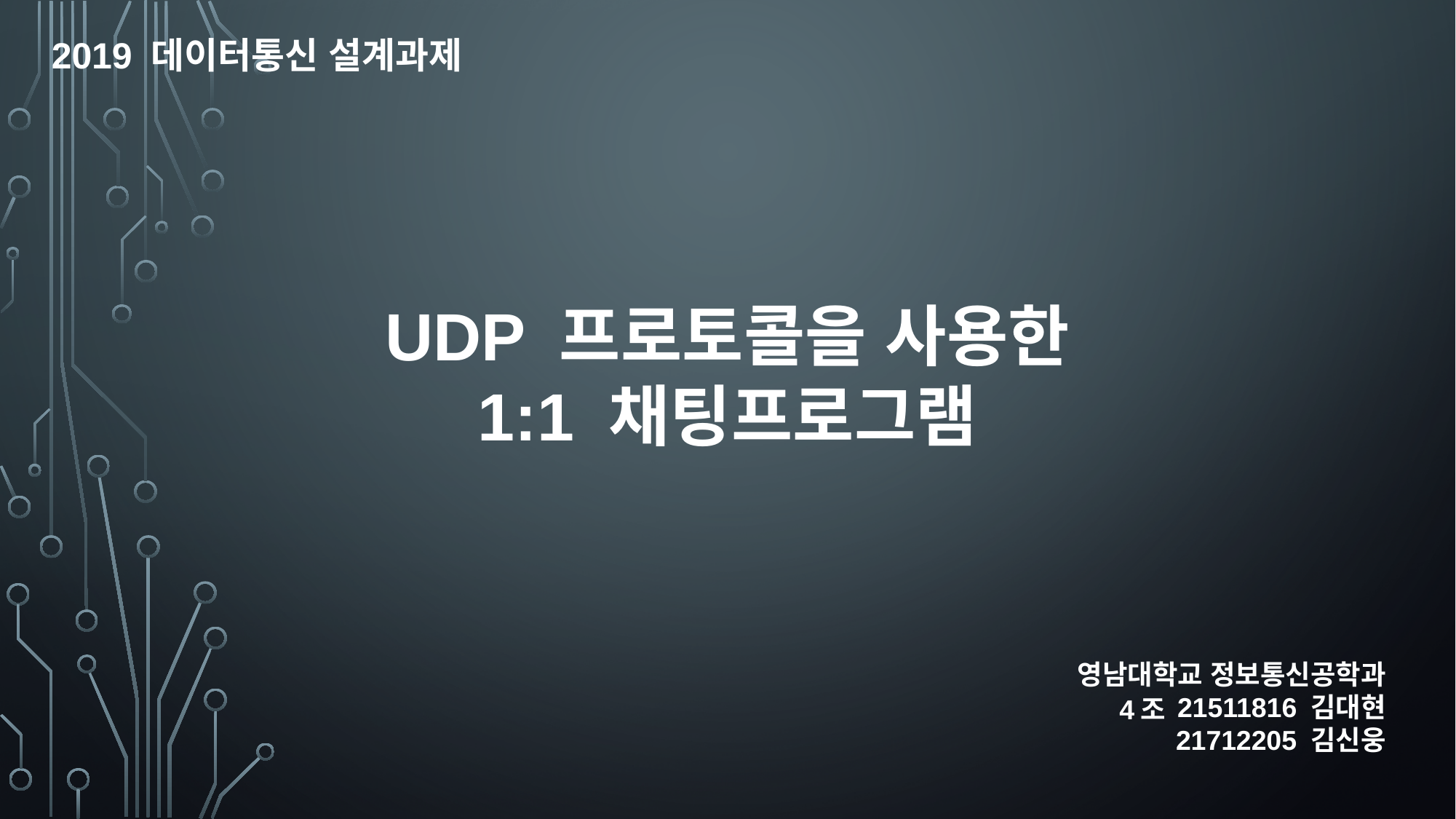

2019 데이터통신 설계과제
UDP 프로토콜을 사용한
1:1 채팅프로그램
영남대학교 정보통신공학과
21511816 김대현
21712205 김신웅
4조